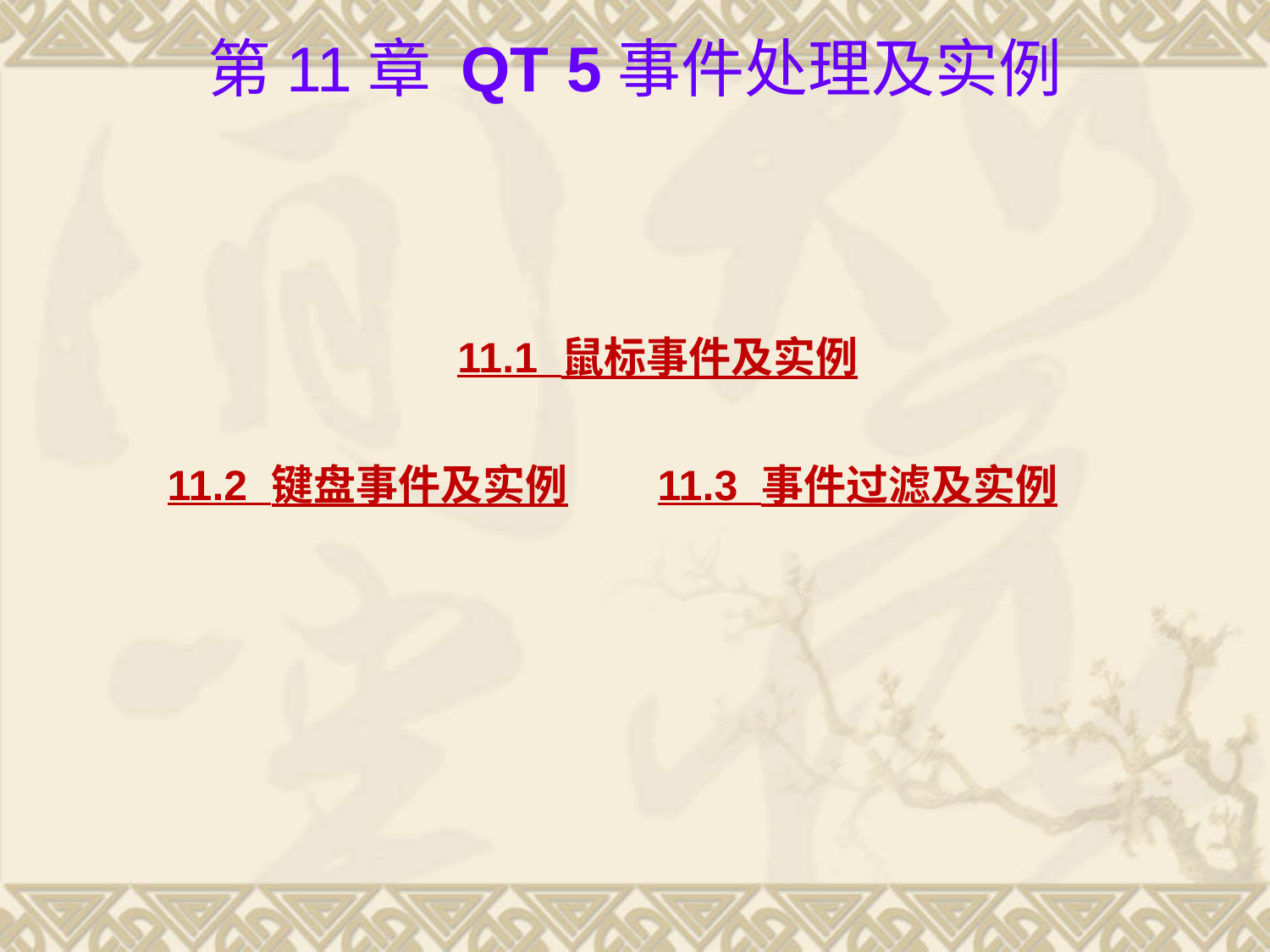

# 第11章 Qt 5事件处理及实例
11.1  鼠标事件及实例
11.2  键盘事件及实例
11.3  事件过滤及实例